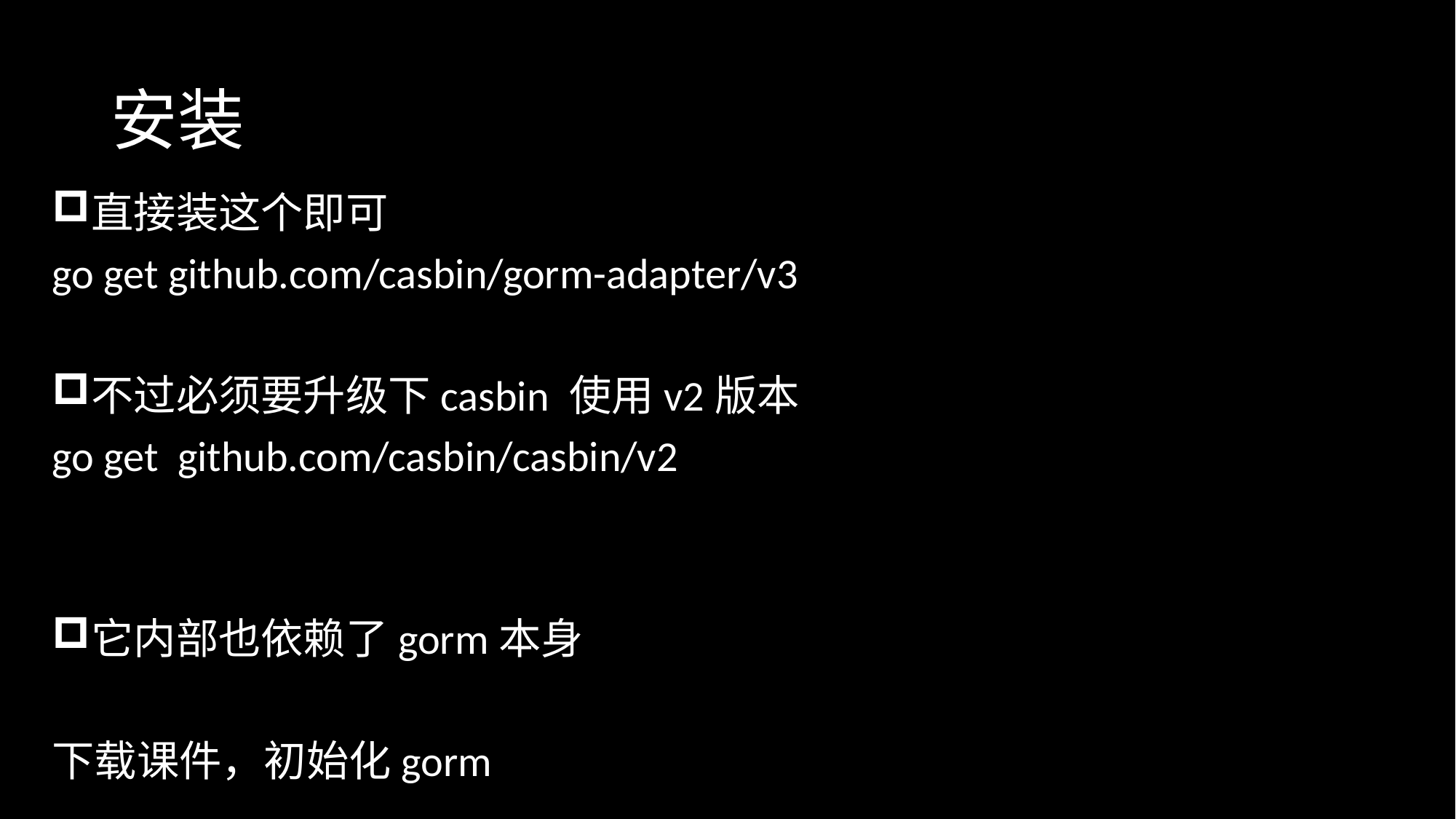

# 安装
直接装这个即可
go get github.com/casbin/gorm-adapter/v3

不过必须要升级下casbin 使用v2版本
go get  github.com/casbin/casbin/v2

它内部也依赖了gorm本身

下载课件，初始化gorm